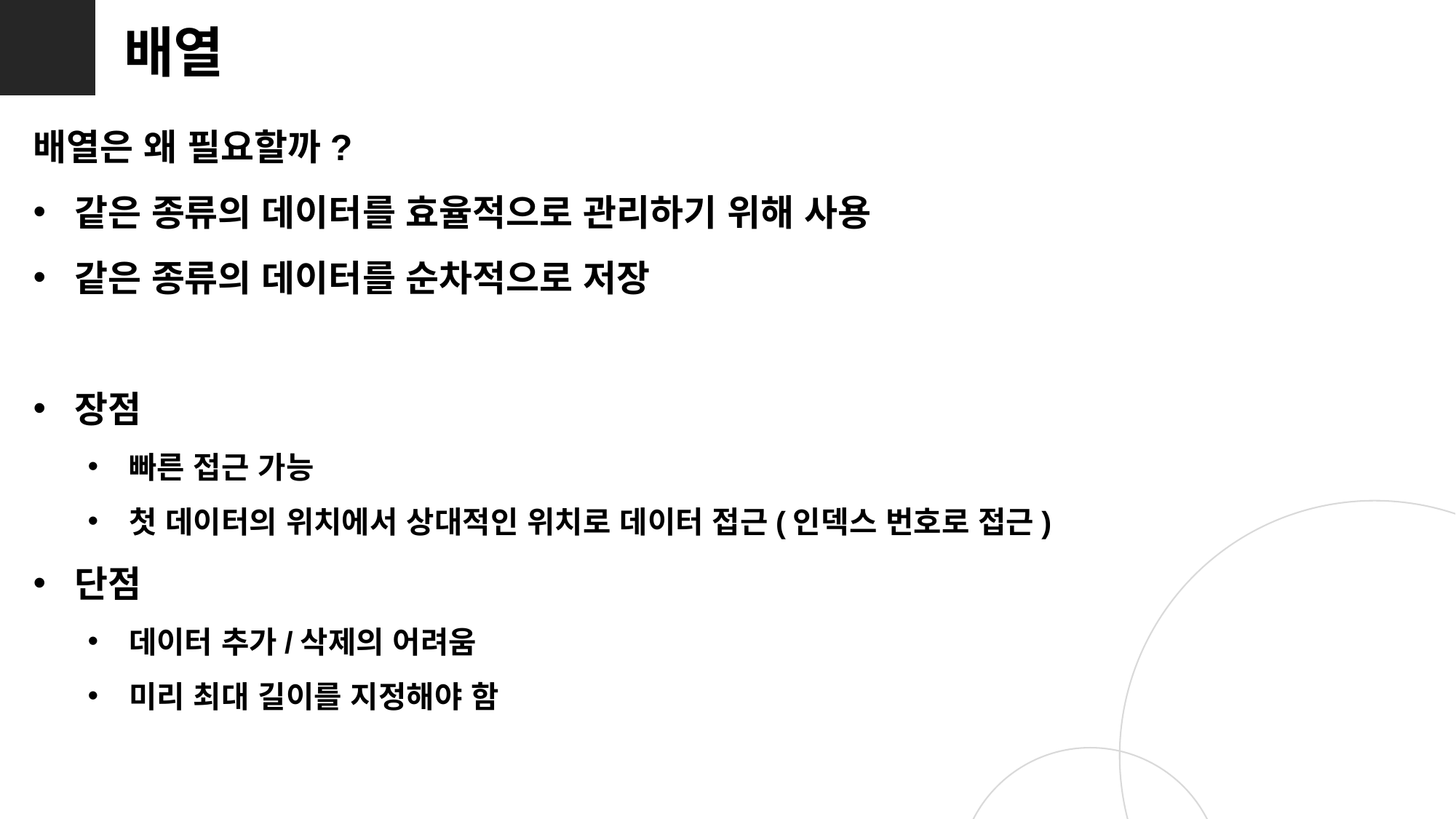

배열
배열은 왜 필요할까?
같은 종류의 데이터를 효율적으로 관리하기 위해 사용
같은 종류의 데이터를 순차적으로 저장

장점
빠른 접근 가능
첫 데이터의 위치에서 상대적인 위치로 데이터 접근(인덱스 번호로 접근)
단점
데이터 추가/삭제의 어려움
미리 최대 길이를 지정해야 함